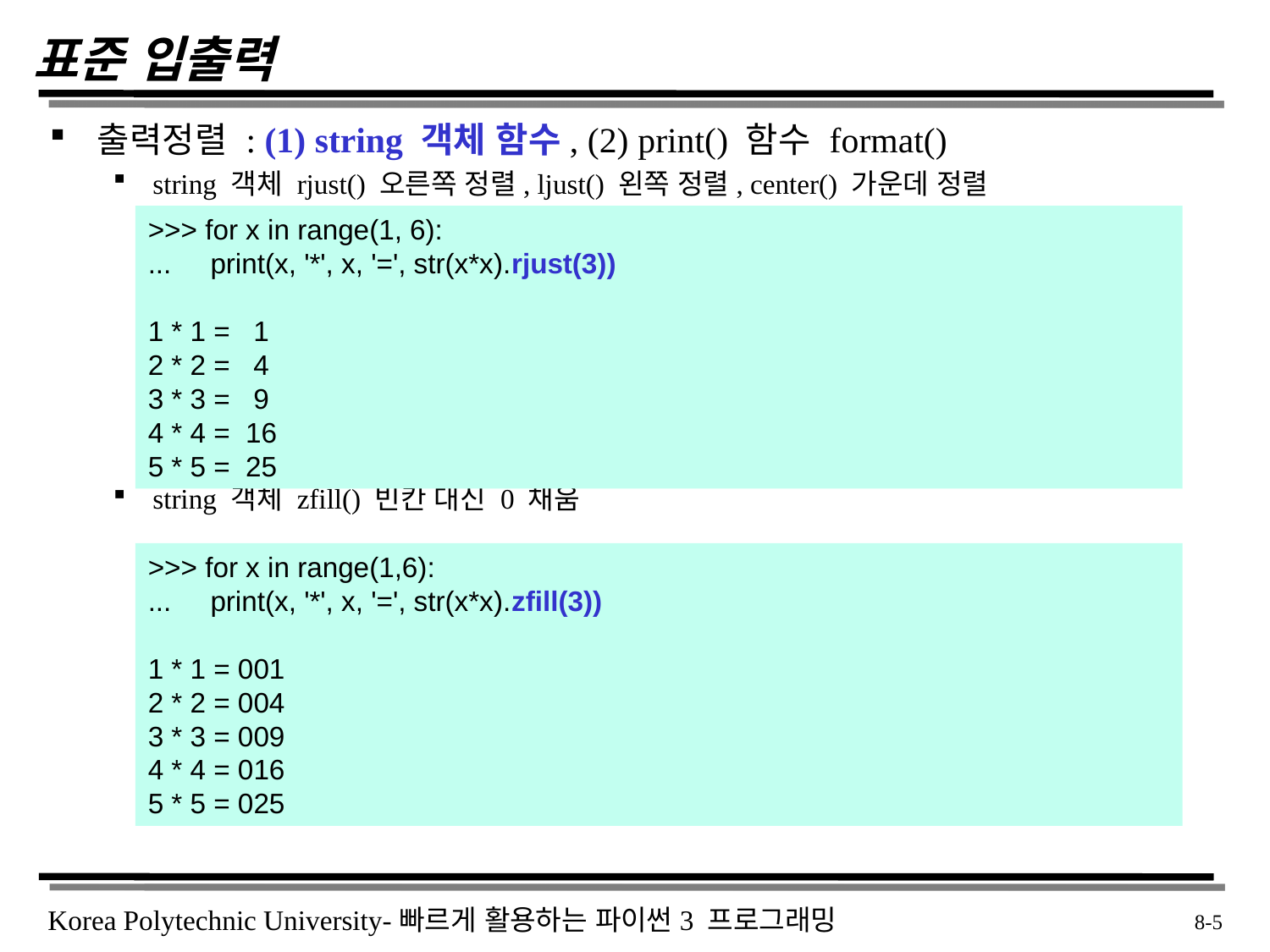

# 표준 입출력
출력정렬 : (1) string 객체 함수, (2) print() 함수 format()
string 객체 rjust() 오른쪽 정렬, ljust() 왼쪽 정렬, center() 가운데 정렬

string 객체 zfill() 빈칸 대신 0 채움

>>> for x in range(1, 6):
...     print(x, '*', x, '=', str(x*x).rjust(3))

1 * 1 =   1
2 * 2 =   4
3 * 3 =   9
4 * 4 =  16
5 * 5 =  25
>>> for x in range(1,6):
...     print(x, '*', x, '=', str(x*x).zfill(3))

1 * 1 = 001
2 * 2 = 004
3 * 3 = 009
4 * 4 = 016
5 * 5 = 025
 8-5